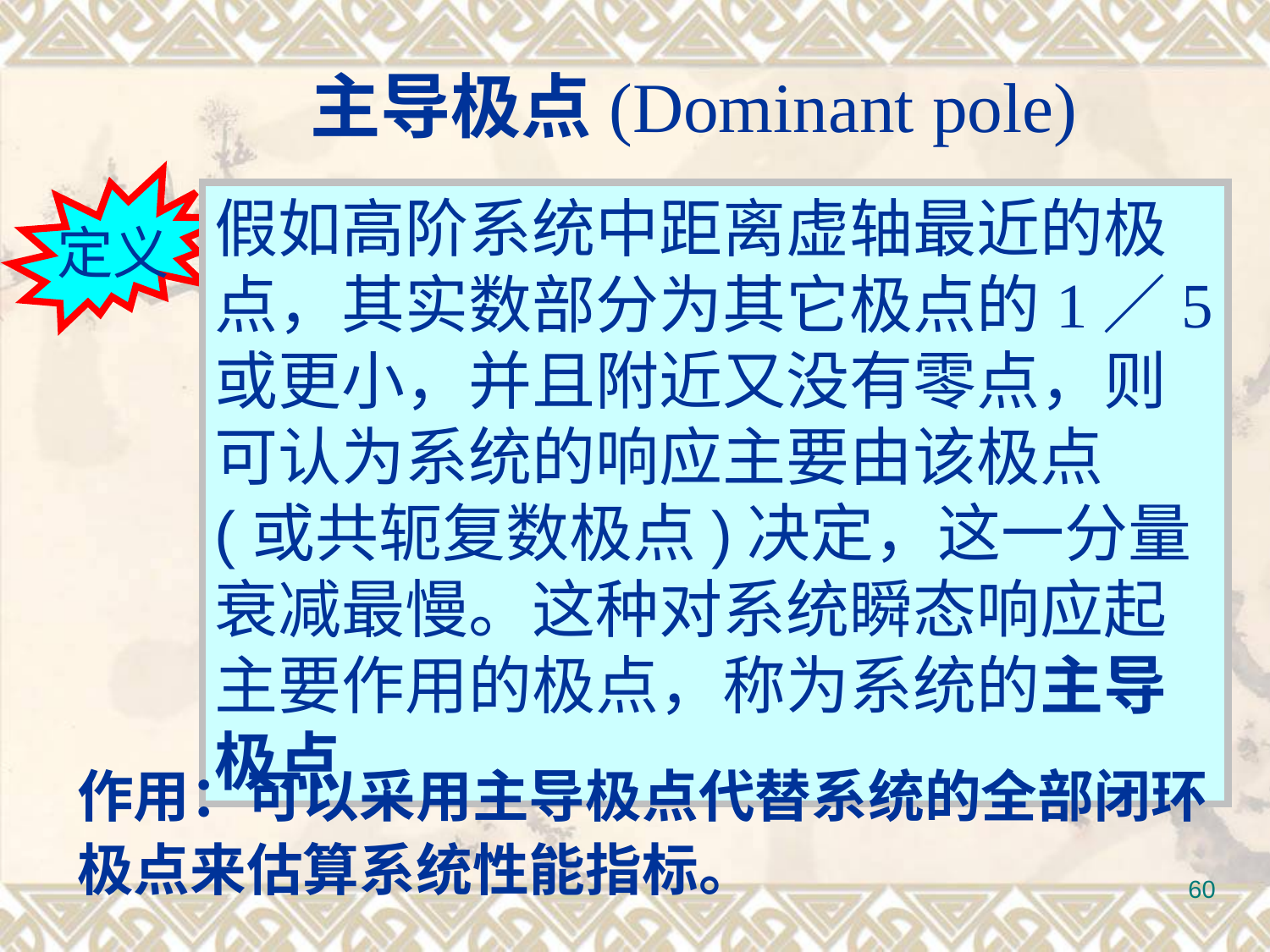

主导极点(Dominant pole)
定义
假如高阶系统中距离虚轴最近的极点，其实数部分为其它极点的1／5或更小，并且附近又没有零点，则可认为系统的响应主要由该极点(或共轭复数极点)决定，这一分量衰减最慢。这种对系统瞬态响应起主要作用的极点，称为系统的主导极点
作用：可以采用主导极点代替系统的全部闭环极点来估算系统性能指标。
60
60